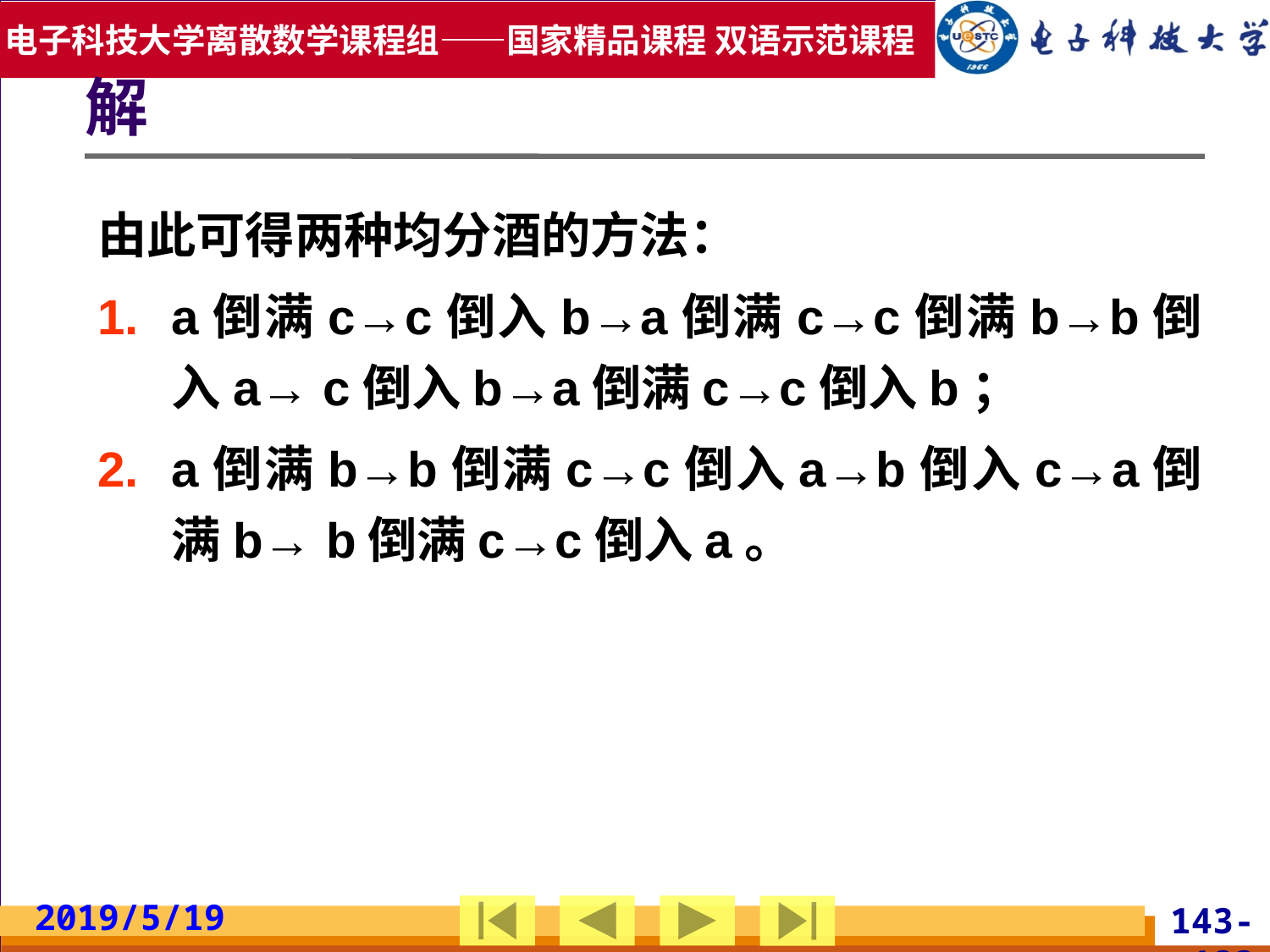

解
由此可得两种均分酒的方法：
a倒满c→c倒入b→a倒满c→c倒满b→b倒入a→ c倒入b→a倒满c→c倒入b；
a倒满b→b倒满c→c倒入a→b倒入c→a倒满b→ b倒满c→c倒入a。
2019/5/19